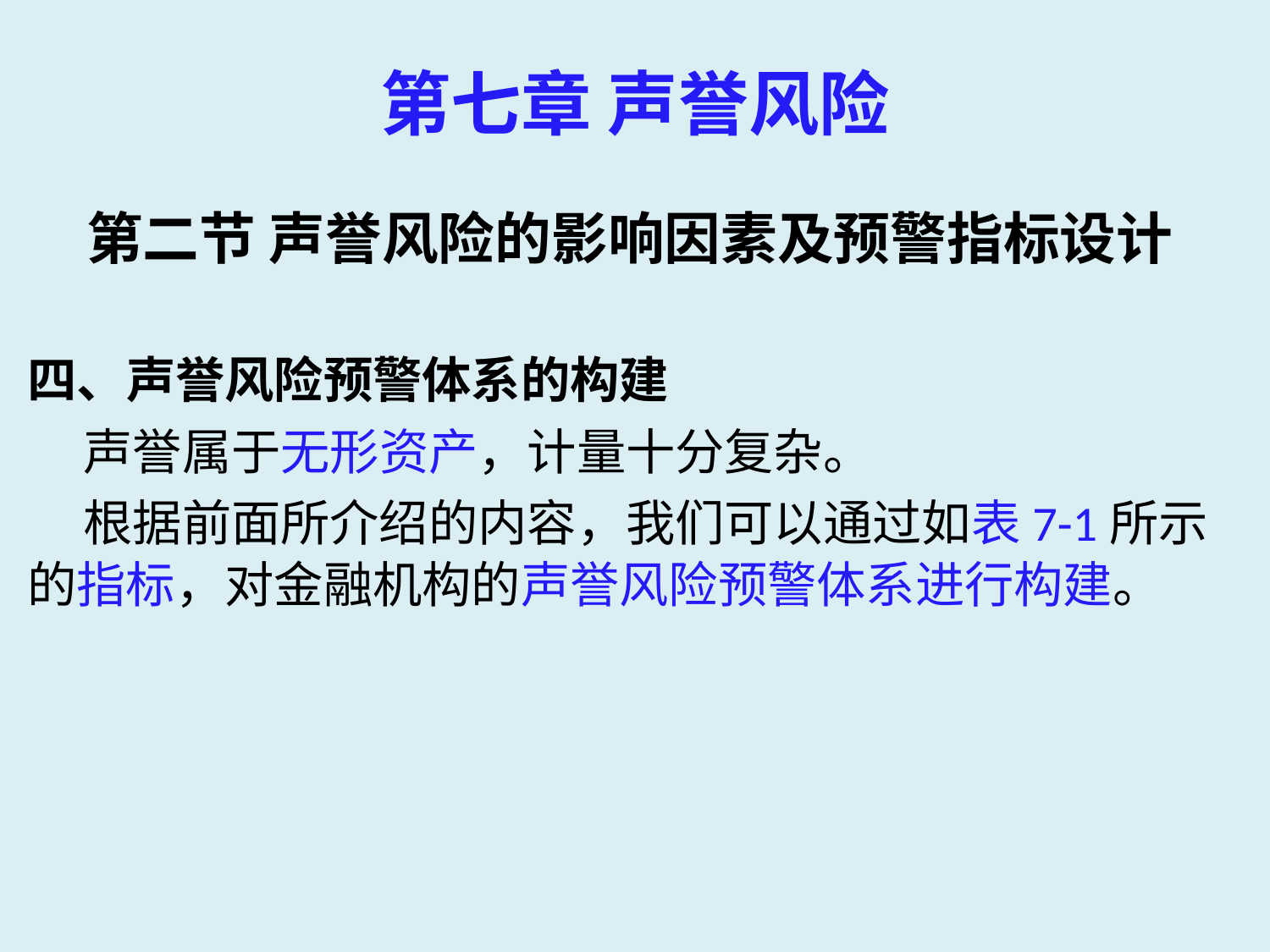

# 第七章 声誉风险
第二节 声誉风险的影响因素及预警指标设计

四、声誉风险预警体系的构建
    声誉属于无形资产，计量十分复杂。
    根据前面所介绍的内容，我们可以通过如表7-1所示的指标，对金融机构的声誉风险预警体系进行构建。